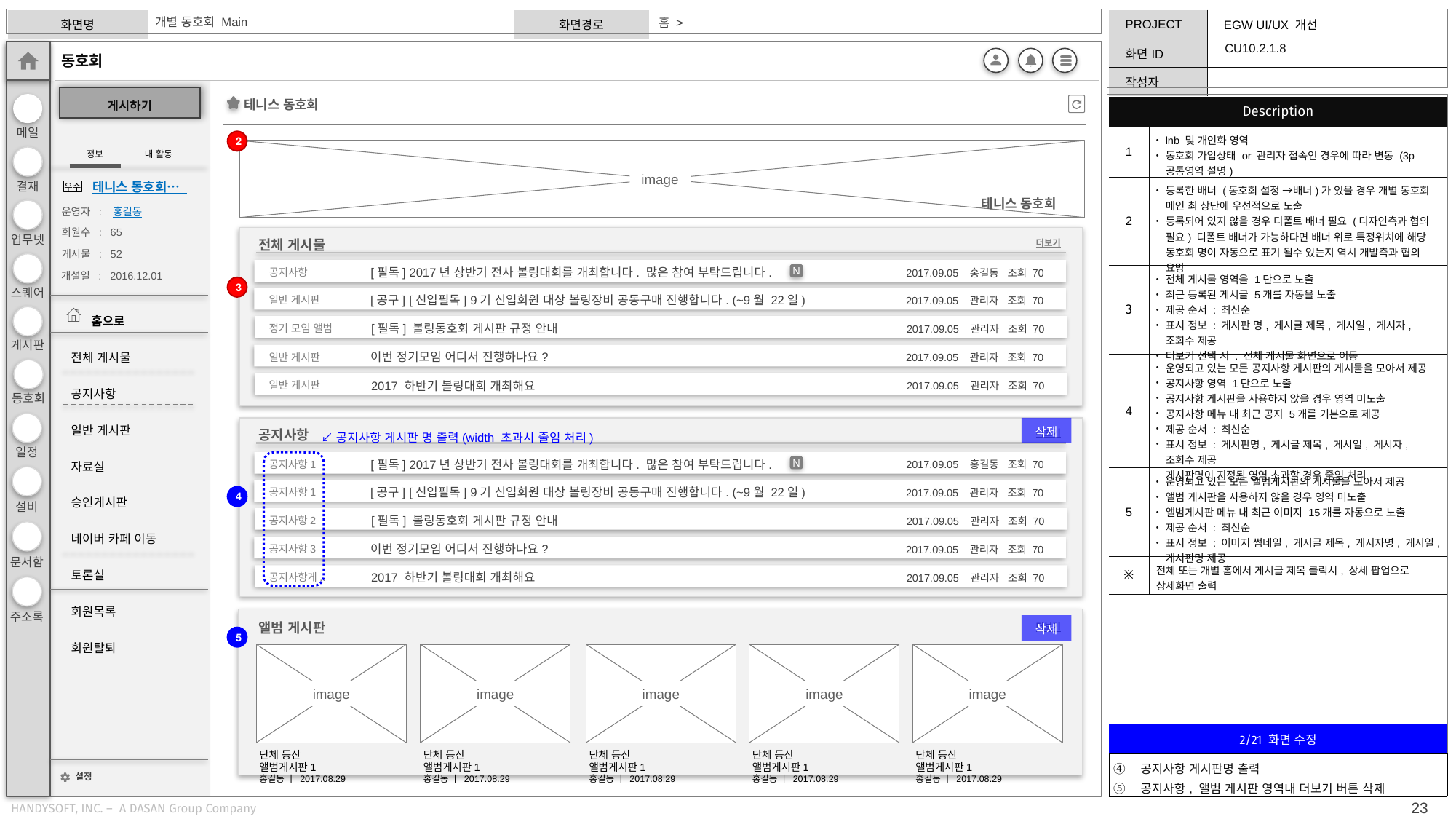

개별 동호회 Main
홈 >
CU10.2.1.8

테니스 동호회
| Description |  |
| --- | --- |
| 1 | lnb 및 개인화 영역 동호회 가입상태 or 관리자 접속인 경우에 따라 변동 (3p 공통영역 설명) |
| 2 | 등록한 배너 (동호회 설정 →배너)가 있을 경우 개별 동호회 메인 최 상단에 우선적으로 노출 등록되어 있지 않을 경우 디폴트 배너 필요 (디자인측과 협의 필요) 디폴트 배너가 가능하다면 배너 위로 특정위치에 해당 동호회 명이 자동으로 표기 될수 있는지 역시 개발측과 협의 요망 |
| 3 | 전체 게시물 영역을 1단으로 노출 최근 등록된 게시글 5개를 자동을 노출 제공 순서 : 최신순 표시 정보 : 게시판 명, 게시글 제목, 게시일, 게시자, 조회수 제공 더보기 선택 시 : 전체 게시물 화면으로 이동 |
| 4 | 운영되고 있는 모든 공지사항 게시판의 게시물을 모아서 제공 공지사항 영역 1단으로 노출 공지사항 게시판을 사용하지 않을 경우 영역 미노출 공지사항 메뉴 내 최근 공지 5개를 기본으로 제공 제공 순서 : 최신순 표시 정보 : 게시판명, 게시글 제목, 게시일, 게시자, 조회수 제공 게시판명이 지정된 영역 초과할 경우 줄임 처리 |
| 5 | 운영되고 있는 모든 앨범게시판의 게시물을 모아서 제공 앨범 게시판을 사용하지 않을 경우 영역 미노출 앨범게시판 메뉴 내 최근 이미지 15개를 자동으로 노출 제공 순서 : 최신순 표시 정보 : 이미지 썸네일, 게시글 제목, 게시자명, 게시일, 게시판명 제공 |
| ※ | 전체 또는 개별 홈에서 게시글 제목 클릭시, 상세 팝업으로 상세화면 출력 |

2

image
테니스 동호회

전체 게시물
더보기

[필독] 2017년 상반기 전사 볼링대회를 개최합니다. 많은 참여 부탁드립니다.
공지사항
N
2017.09.05   홍길동   조회 70

[공구] [신입필독] 9기 신입회원 대상 볼링장비 공동구매 진행합니다. (~9월 22일)
일반 게시판
2017.09.05   관리자   조회 70

[필독] 볼링동호회 게시판 규정 안내
정기 모임 앨범
2017.09.05   관리자   조회 70

이번 정기모임 어디서 진행하나요?
일반 게시판
2017.09.05   관리자   조회 70

2017 하반기 볼링대회 개최해요
일반 게시판
2017.09.05   관리자   조회 70
3

삭제
공지사항
더보기
↙공지사항 게시판 명 출력(width 초과시 줄임 처리)

[필독] 2017년 상반기 전사 볼링대회를 개최합니다. 많은 참여 부탁드립니다.
공지사항1
N
2017.09.05   홍길동   조회 70

[공구] [신입필독] 9기 신입회원 대상 볼링장비 공동구매 진행합니다. (~9월 22일)
공지사항1
2017.09.05   관리자   조회 70

[필독] 볼링동호회 게시판 규정 안내
공지사항2
2017.09.05   관리자   조회 70

이번 정기모임 어디서 진행하나요?
공지사항3
2017.09.05   관리자   조회 70

2017 하반기 볼링대회 개최해요
공지사항게..
2017.09.05   관리자   조회 70

4

삭제
앨범 게시판
더보기
5

image

image

image

image

image
| 2/21 화면 수정 |
| --- |
| 공지사항 게시판명 출력 공지사항, 앨범 게시판 영역내 더보기 버튼 삭제 |
단체 등산
앨범게시판1
홍길동 ㅣ 2017.08.29
단체 등산
앨범게시판1
홍길동 ㅣ 2017.08.29
단체 등산
앨범게시판1
홍길동 ㅣ 2017.08.29
단체 등산
앨범게시판1
홍길동 ㅣ 2017.08.29
단체 등산
앨범게시판1
홍길동 ㅣ 2017.08.29